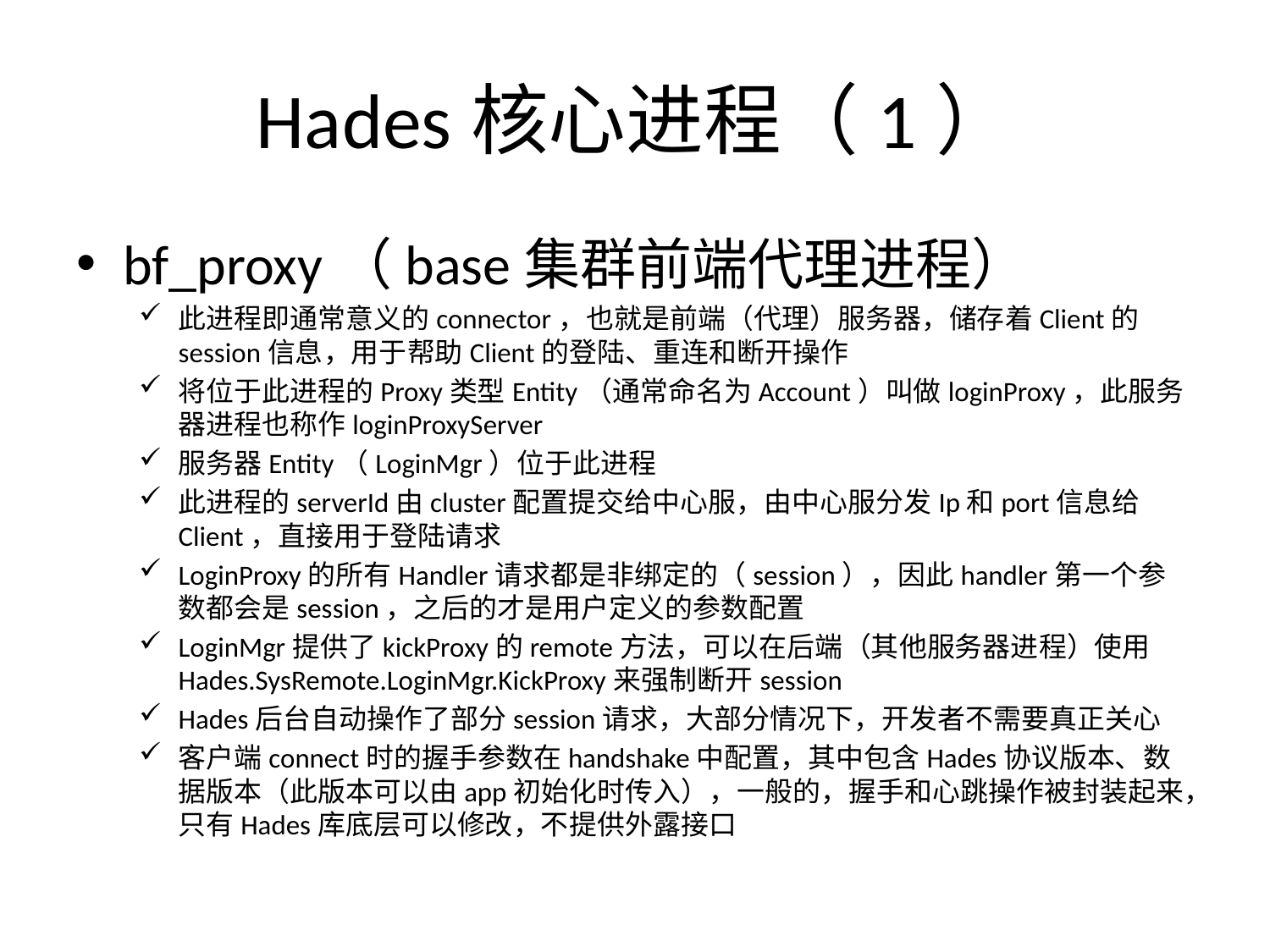

# Hades核心进程（1）
bf_proxy（base集群前端代理进程）
此进程即通常意义的connector，也就是前端（代理）服务器，储存着Client的session信息，用于帮助Client的登陆、重连和断开操作
将位于此进程的Proxy类型Entity（通常命名为Account）叫做loginProxy，此服务器进程也称作loginProxyServer
服务器Entity（LoginMgr）位于此进程
此进程的serverId由cluster配置提交给中心服，由中心服分发Ip和port信息给Client，直接用于登陆请求
LoginProxy的所有Handler请求都是非绑定的（session），因此handler第一个参数都会是session，之后的才是用户定义的参数配置
LoginMgr提供了kickProxy的remote方法，可以在后端（其他服务器进程）使用Hades.SysRemote.LoginMgr.KickProxy来强制断开session
Hades后台自动操作了部分session请求，大部分情况下，开发者不需要真正关心
客户端connect时的握手参数在handshake中配置，其中包含Hades协议版本、数据版本（此版本可以由app初始化时传入），一般的，握手和心跳操作被封装起来，只有Hades库底层可以修改，不提供外露接口